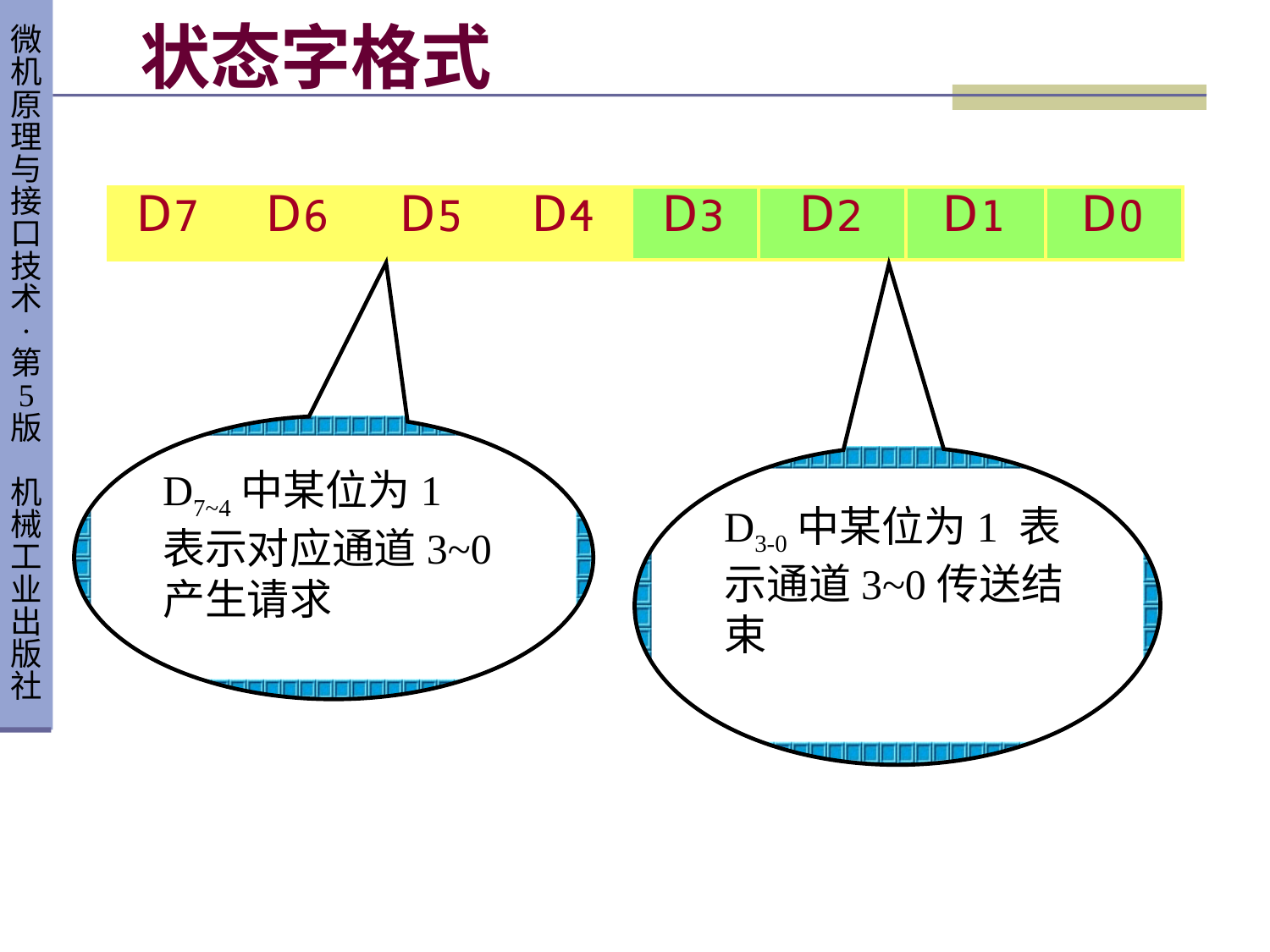

# 状态字格式
| D7 | D6 | D5 | D4 | D3 | D2 | D1 | D0 |
| --- | --- | --- | --- | --- | --- | --- | --- |
D7~4中某位为1  表示对应通道3~0产生请求
D3-0中某位为1 表示通道3~0传送结束